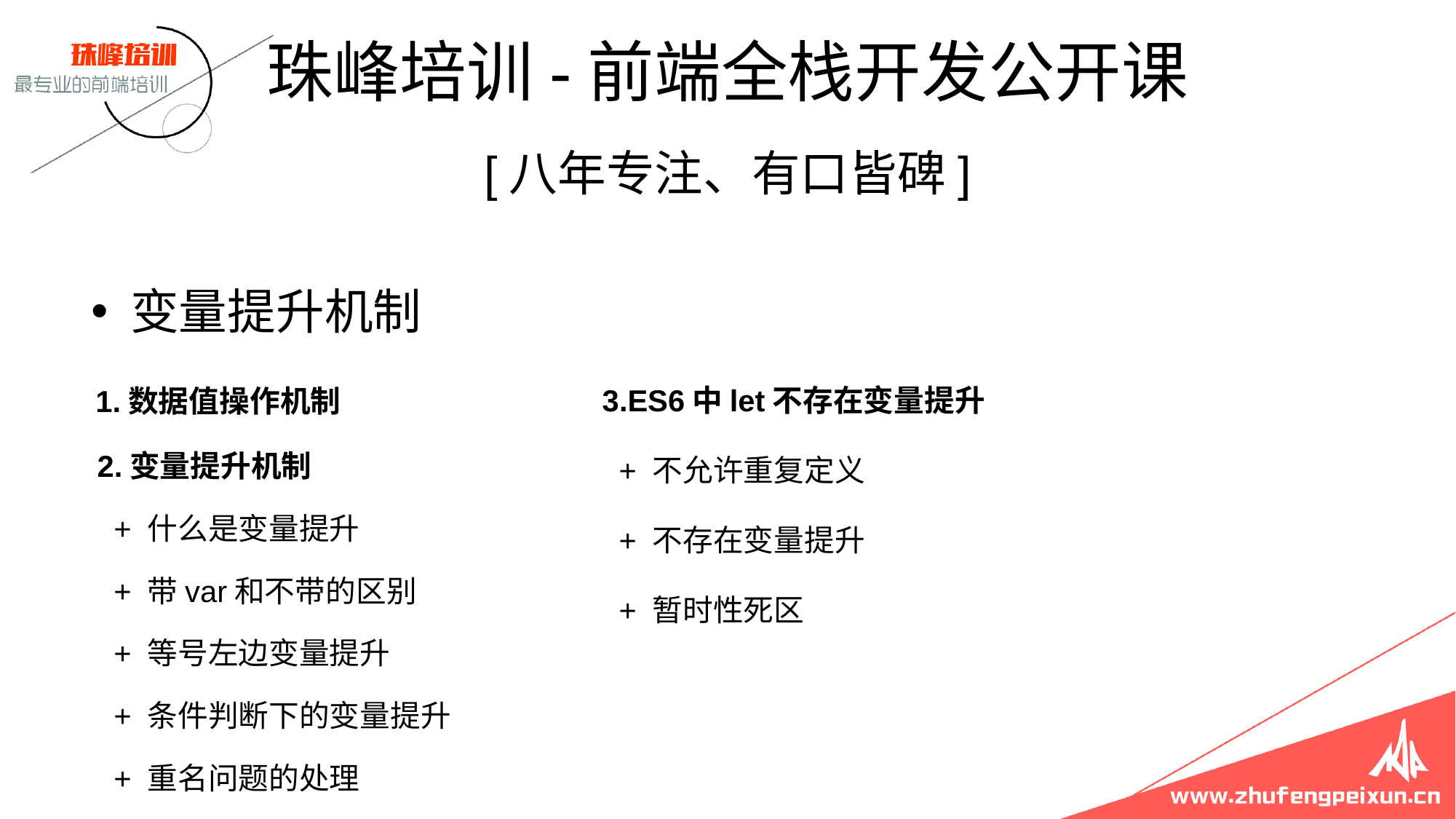

# 珠峰培训-前端全栈开发公开课
[八年专注、有口皆碑]

 变量提升机制
   1.数据值操作机制
    2.变量提升机制
      + 什么是变量提升
      + 带var和不带的区别
      + 等号左边变量提升
      + 条件判断下的变量提升
      + 重名问题的处理

3.ES6中let不存在变量提升
  + 不允许重复定义
  + 不存在变量提升
  + 暂时性死区